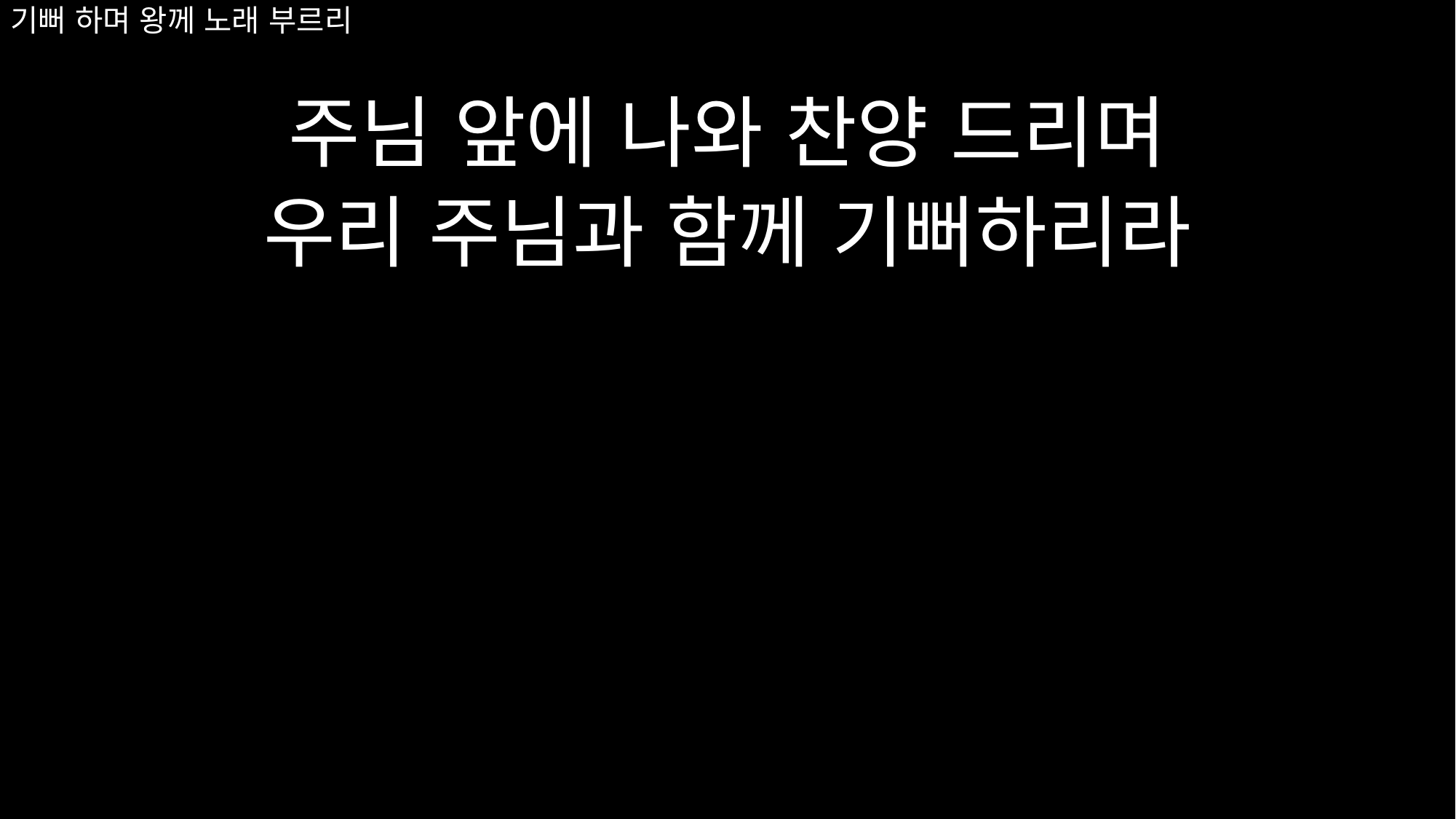

# 기뻐 하며 왕께 노래 부르리
주님 앞에 나와 찬양 드리며
우리 주님과 함께 기뻐하리라